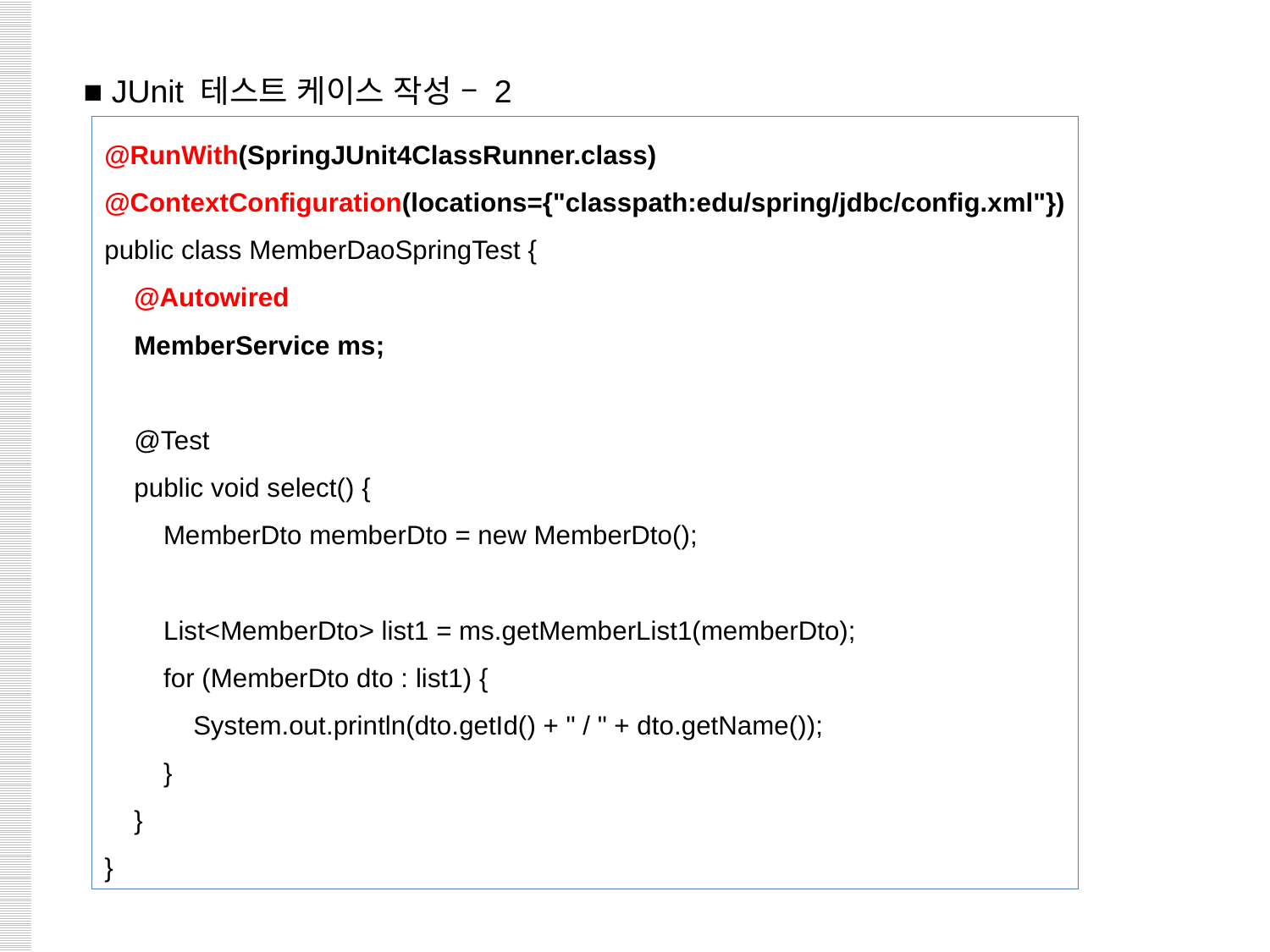

■ JUnit 테스트 케이스 작성 – 2
@RunWith(SpringJUnit4ClassRunner.class)
@ContextConfiguration(locations={"classpath:edu/spring/jdbc/config.xml"})
public class MemberDaoSpringTest {
    @Autowired
    MemberService ms;

    @Test
    public void select() {
        MemberDto memberDto = new MemberDto();

        List<MemberDto> list1 = ms.getMemberList1(memberDto);
        for (MemberDto dto : list1) {
            System.out.println(dto.getId() + " / " + dto.getName());
        }
    }
}